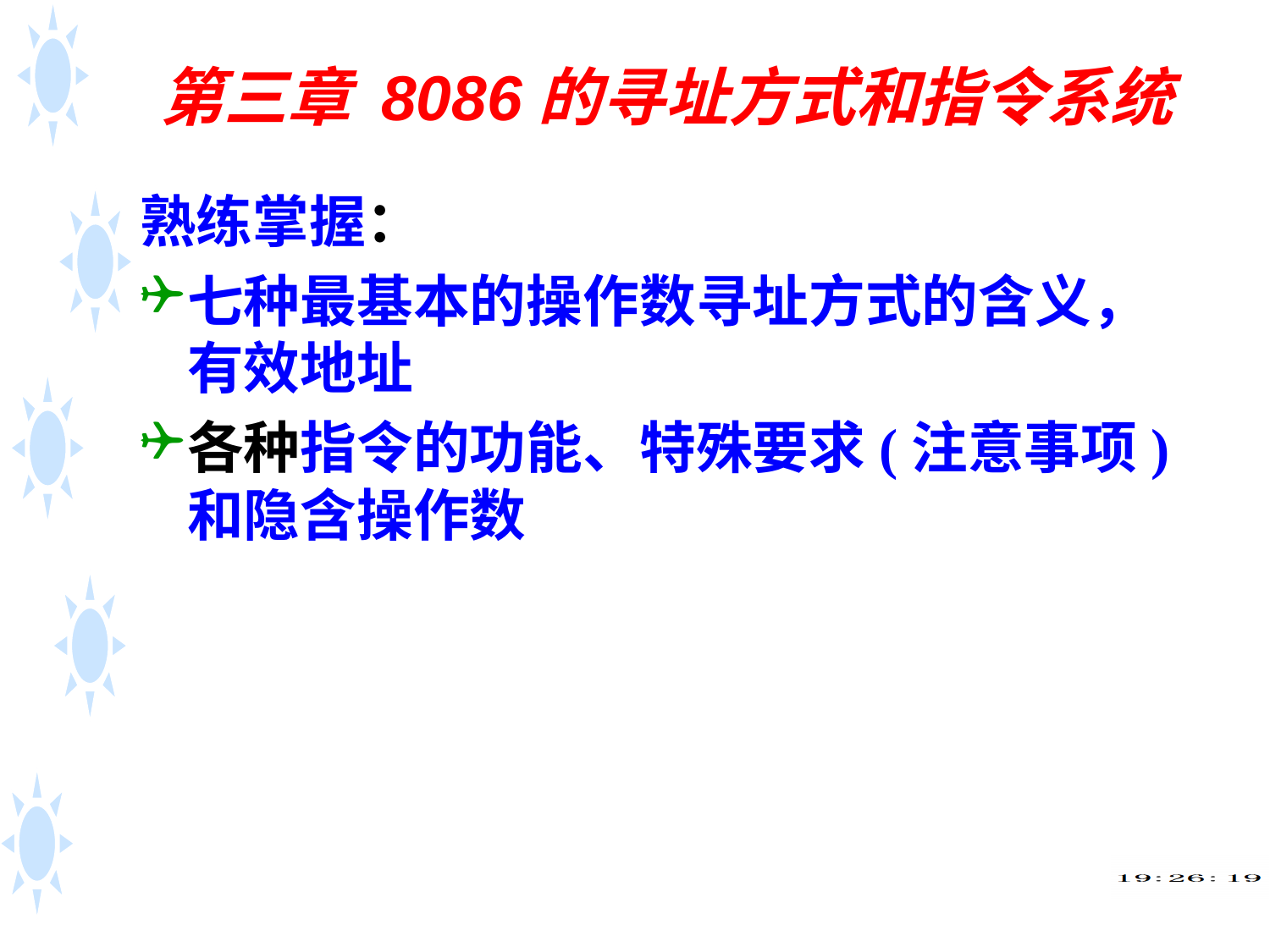

# 第三章 8086的寻址方式和指令系统
熟练掌握：
七种最基本的操作数寻址方式的含义，有效地址
各种指令的功能、特殊要求(注意事项)和隐含操作数